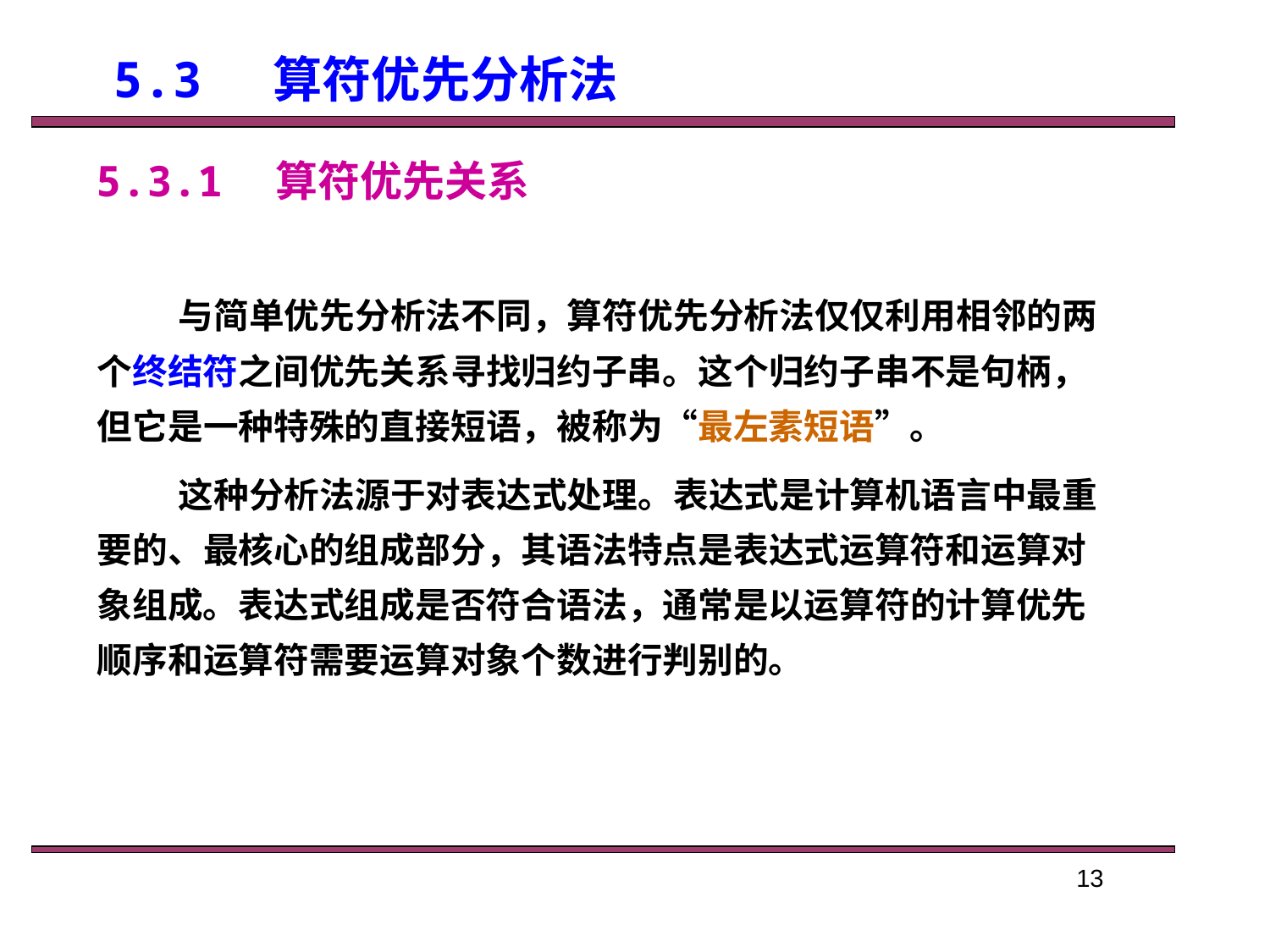

# 5.3  算符优先分析法
5.3.1　算符优先关系
与简单优先分析法不同，算符优先分析法仅仅利用相邻的两个终结符之间优先关系寻找归约子串。这个归约子串不是句柄，但它是一种特殊的直接短语，被称为“最左素短语”。
这种分析法源于对表达式处理。表达式是计算机语言中最重要的、最核心的组成部分，其语法特点是表达式运算符和运算对象组成。表达式组成是否符合语法，通常是以运算符的计算优先顺序和运算符需要运算对象个数进行判别的。
13